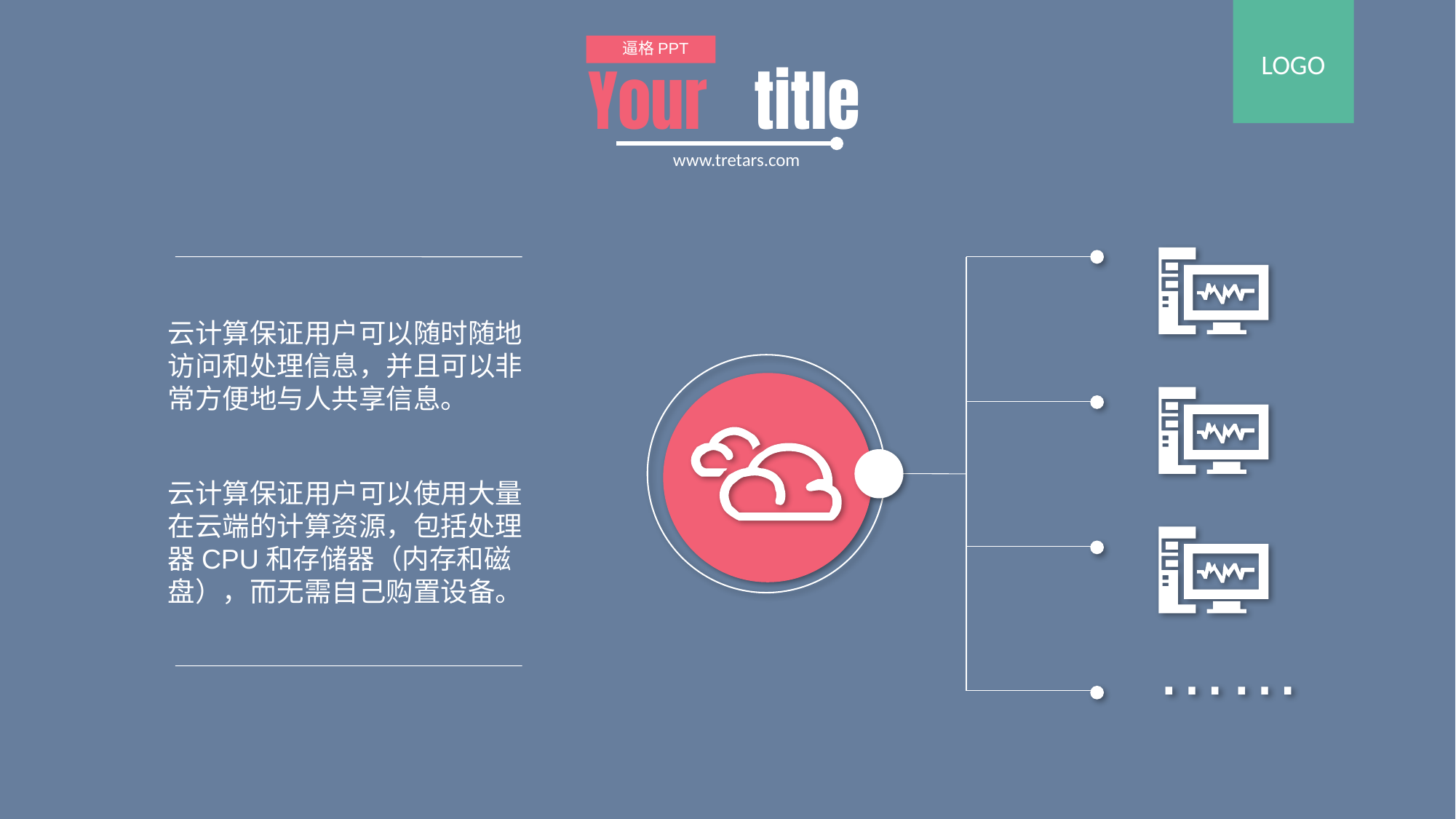

逼格PPT

Your   title

www.tretars.com

云计算保证用户可以随时随地访问和处理信息，并且可以非常方便地与人共享信息。
云计算保证用户可以使用大量在云端的计算资源，包括处理器CPU和存储器（内存和磁盘），而无需自己购置设备。

……